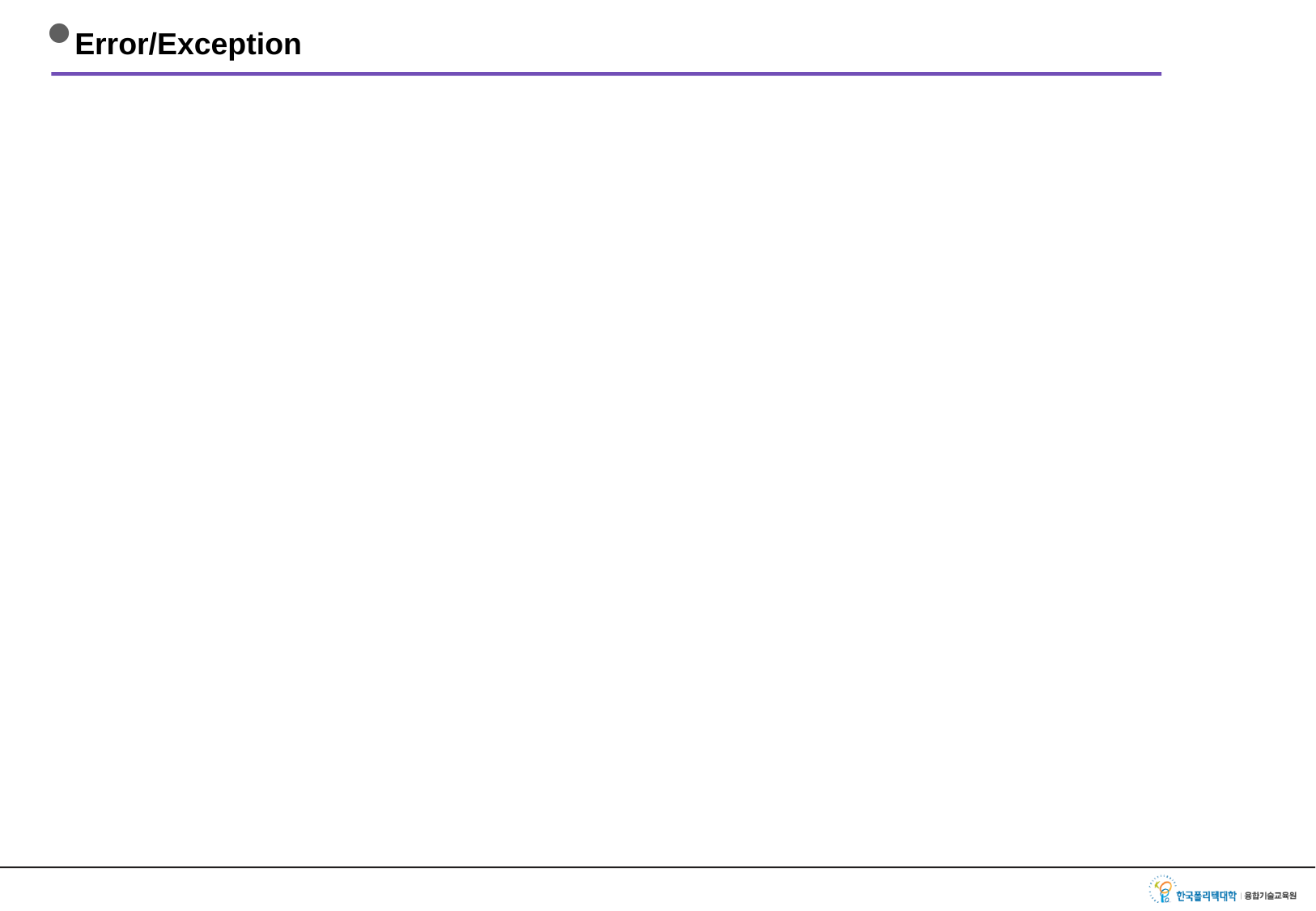

# Error/Exception
Error: 운영체제나 프로세스에 문제가 생겨서 프로그램적으로 어떤 조치도 취할 수 없는 상황
OutofMemory
StackOverflow
etc
Exception: 프로그램 실행 중에 발생한 문제를 코드를 통해서 체크, 다른 코드들을
     보호하기 위한 장치
ArrayIndexOutofBoundsException
NumberFormatException
etc